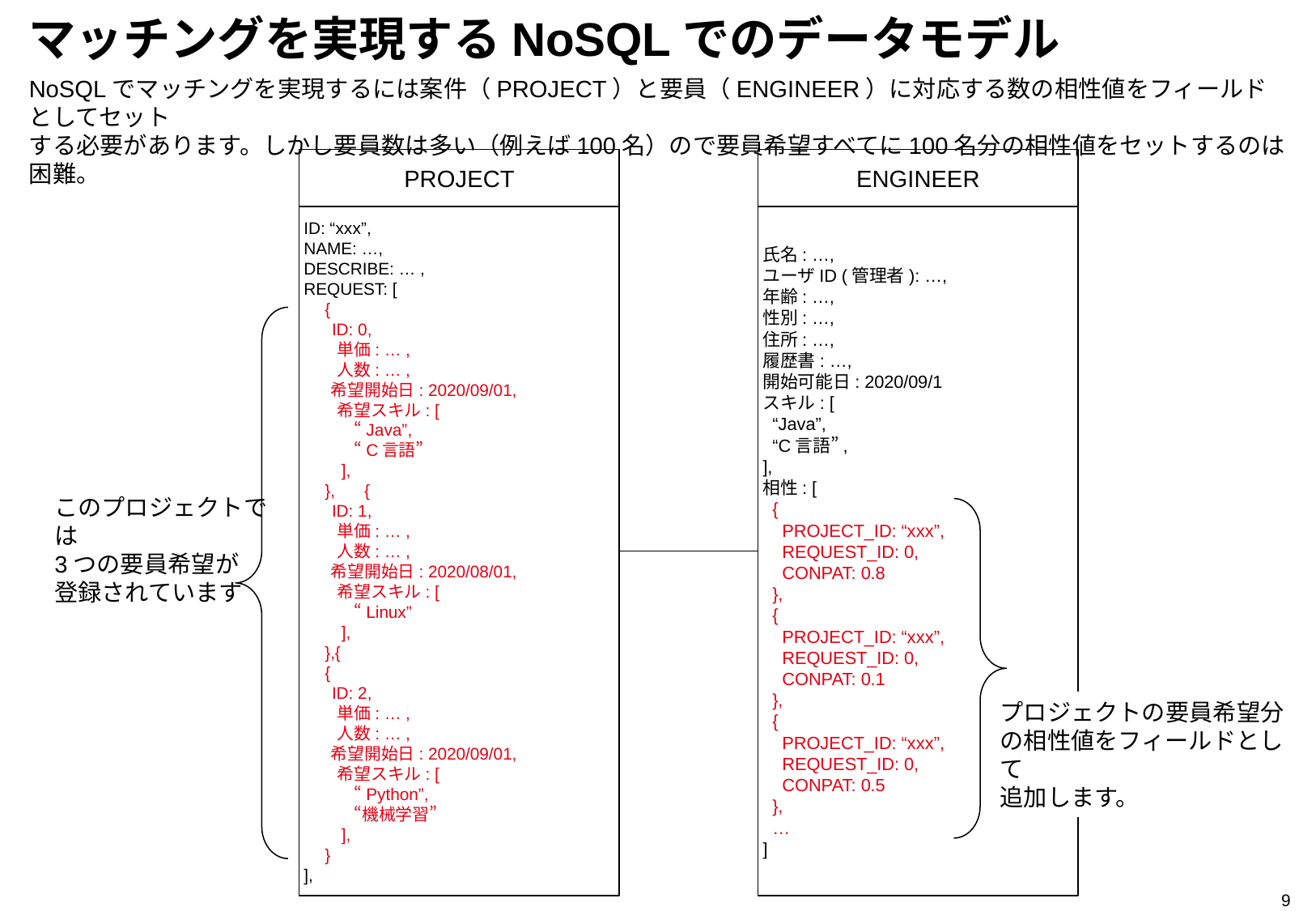

マッチングを実現するNoSQLでのデータモデル
NoSQLでマッチングを実現するには案件（PROJECT）と要員（ENGINEER）に対応する数の相性値をフィールドとしてセット
する必要があります。しかし要員数は多い（例えば100名）ので要員希望すべてに100名分の相性値をセットするのは困難。
PROJECT
ENGINEER
氏名: …,
ユーザID (管理者): …,
年齢: …,
性別: …,
住所: …,
履歴書: …,
開始可能日: 2020/09/1
スキル: [
  “Java”,
  “C言語”,
],
相性: [
  {
    PROJECT_ID: “xxx”,
    REQUEST_ID: 0,
    CONPAT: 0.8
  },
  {
    PROJECT_ID: “xxx”,
    REQUEST_ID: 0,
    CONPAT: 0.1
  },
  {
    PROJECT_ID: “xxx”,
    REQUEST_ID: 0,
    CONPAT: 0.5
  },
  …
]
ID: “xxx”,
NAME: …,
DESCRIBE: … ,
REQUEST: [
　{
      ID: 0,
　　単価: … ,
　　人数: … ,
      希望開始日: 2020/09/01,
　　希望スキル: [
　　　“Java”,
　　　“C言語”
　　],
　}, 　{
      ID: 1,
　　単価: … ,
　　人数: … ,
      希望開始日: 2020/08/01,
　　希望スキル: [
　　　“Linux”
　　],
　},{
　{
      ID: 2,
　　単価: … ,
　　人数: … ,
      希望開始日: 2020/09/01,
　　希望スキル: [
　　　“Python”,
　　　“機械学習”
　　],
　}
],

このプロジェクトでは
3つの要員希望が
登録されています

プロジェクトの要員希望分の相性値をフィールドとして
追加します。